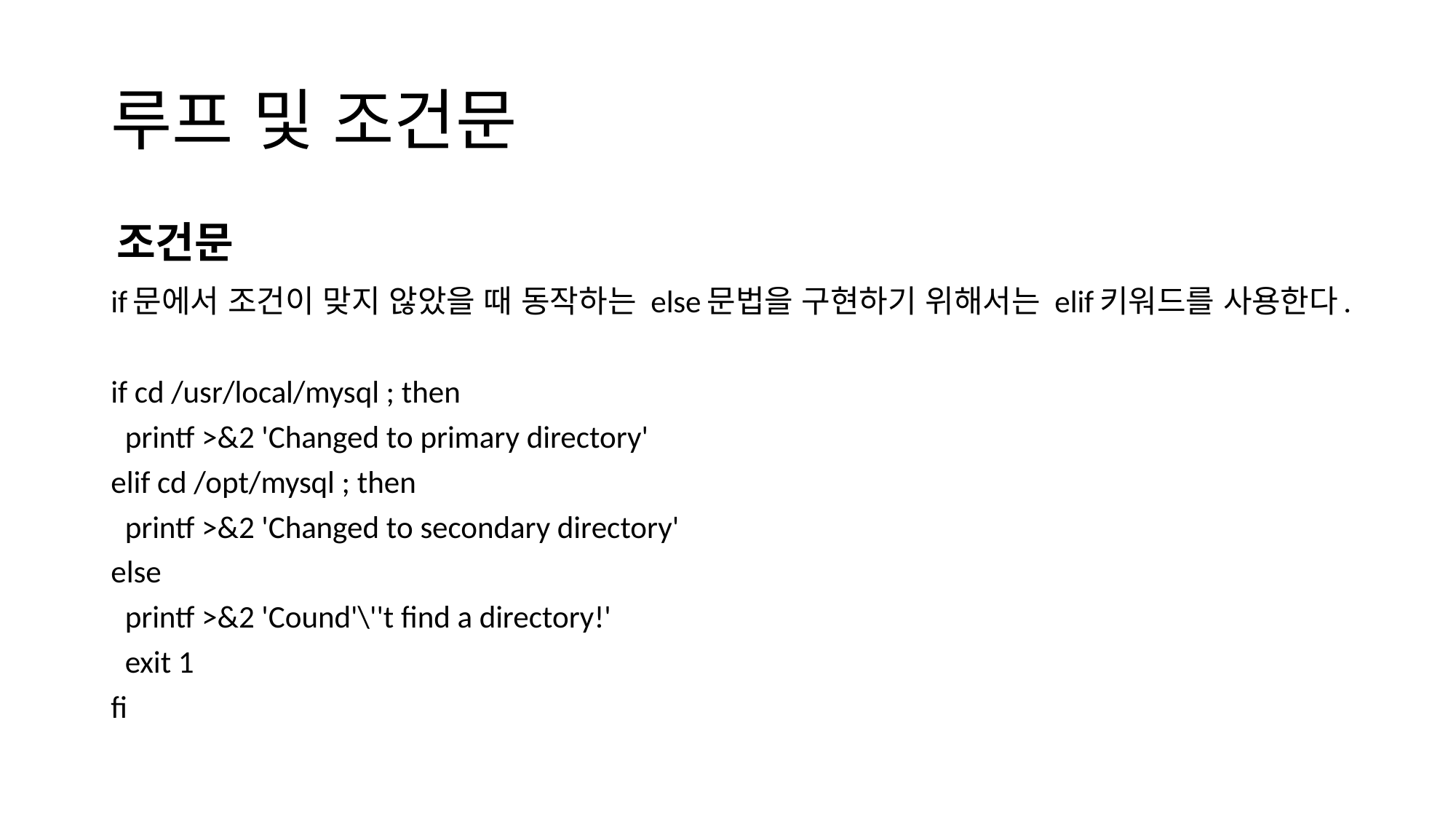

# 루프 및 조건문
조건문
if문에서 조건이 맞지 않았을 때 동작하는 else문법을 구현하기 위해서는 elif키워드를 사용한다.

if cd /usr/local/mysql ; then
  printf >&2 'Changed to primary directory'
elif cd /opt/mysql ; then
  printf >&2 'Changed to secondary directory'
else
  printf >&2 'Cound'\''t find a directory!'
  exit 1
fi